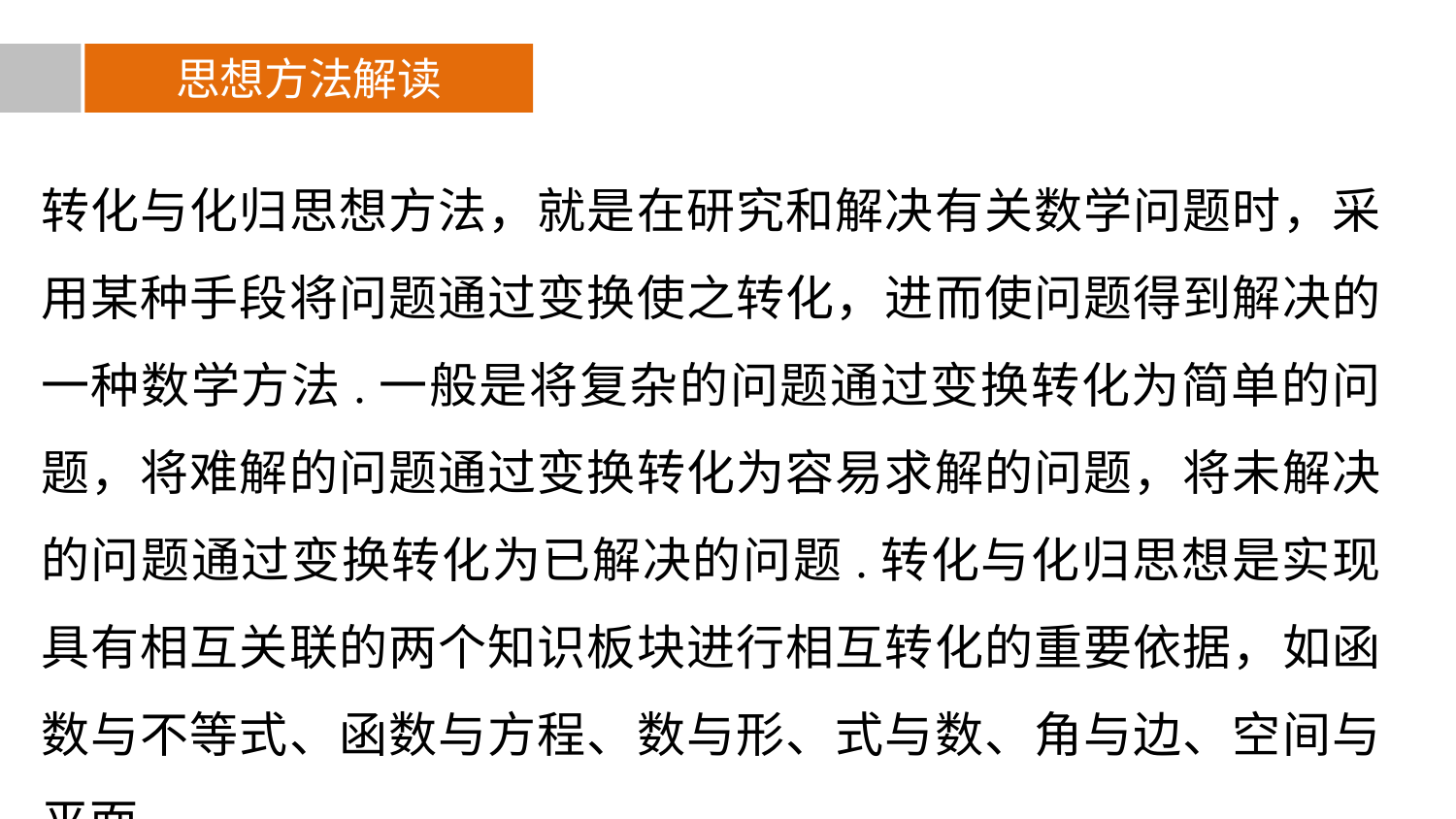

思想方法解读
转化与化归思想方法，就是在研究和解决有关数学问题时，采用某种手段将问题通过变换使之转化，进而使问题得到解决的一种数学方法.一般是将复杂的问题通过变换转化为简单的问题，将难解的问题通过变换转化为容易求解的问题，将未解决的问题通过变换转化为已解决的问题.转化与化归思想是实现具有相互关联的两个知识板块进行相互转化的重要依据，如函数与不等式、函数与方程、数与形、式与数、角与边、空间与平面、